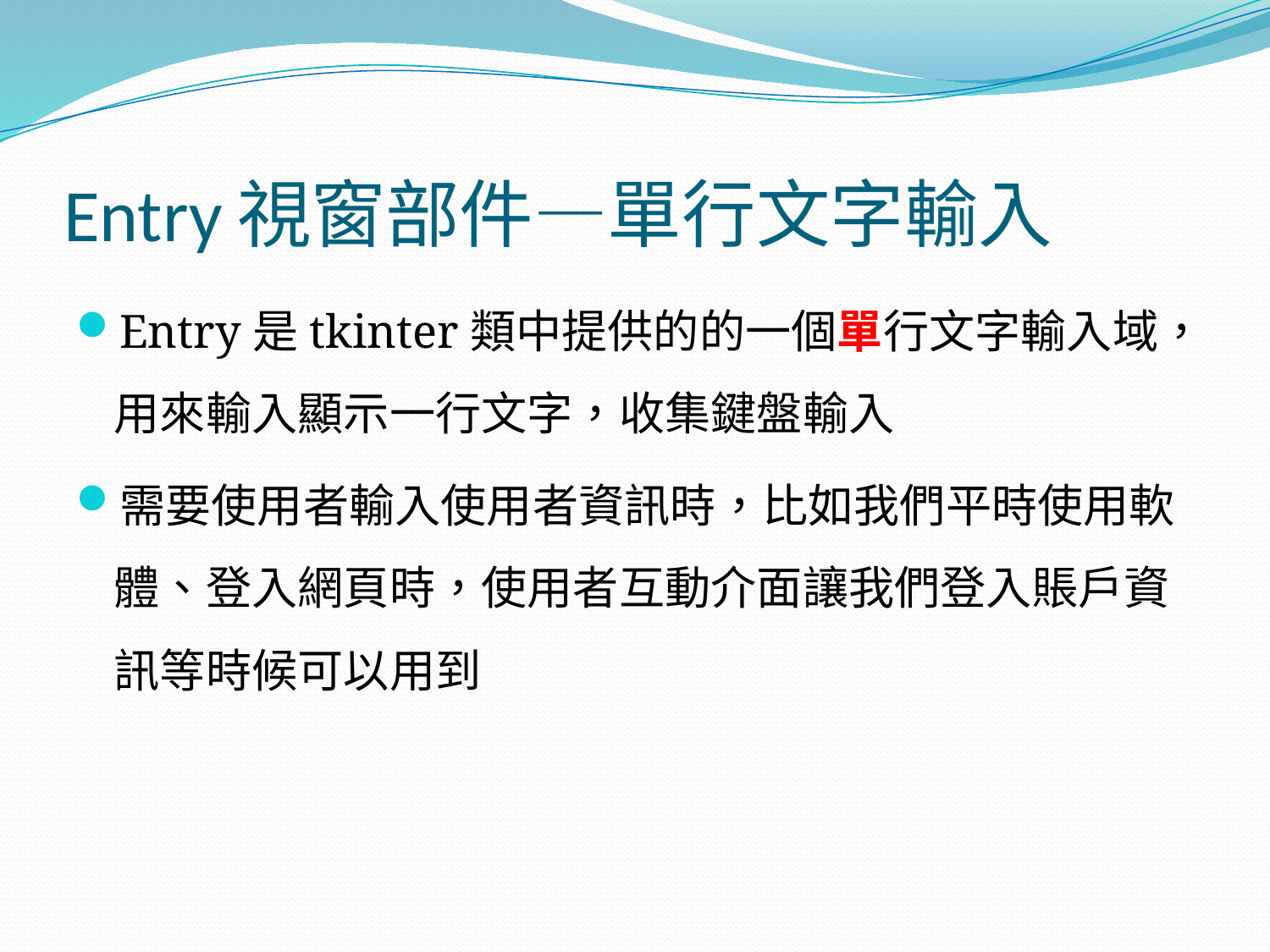

# Entry視窗部件—單行文字輸入
Entry是tkinter類中提供的的一個單行文字輸入域，用來輸入顯示一行文字，收集鍵盤輸入
需要使用者輸入使用者資訊時，比如我們平時使用軟體、登入網頁時，使用者互動介面讓我們登入賬戶資訊等時候可以用到